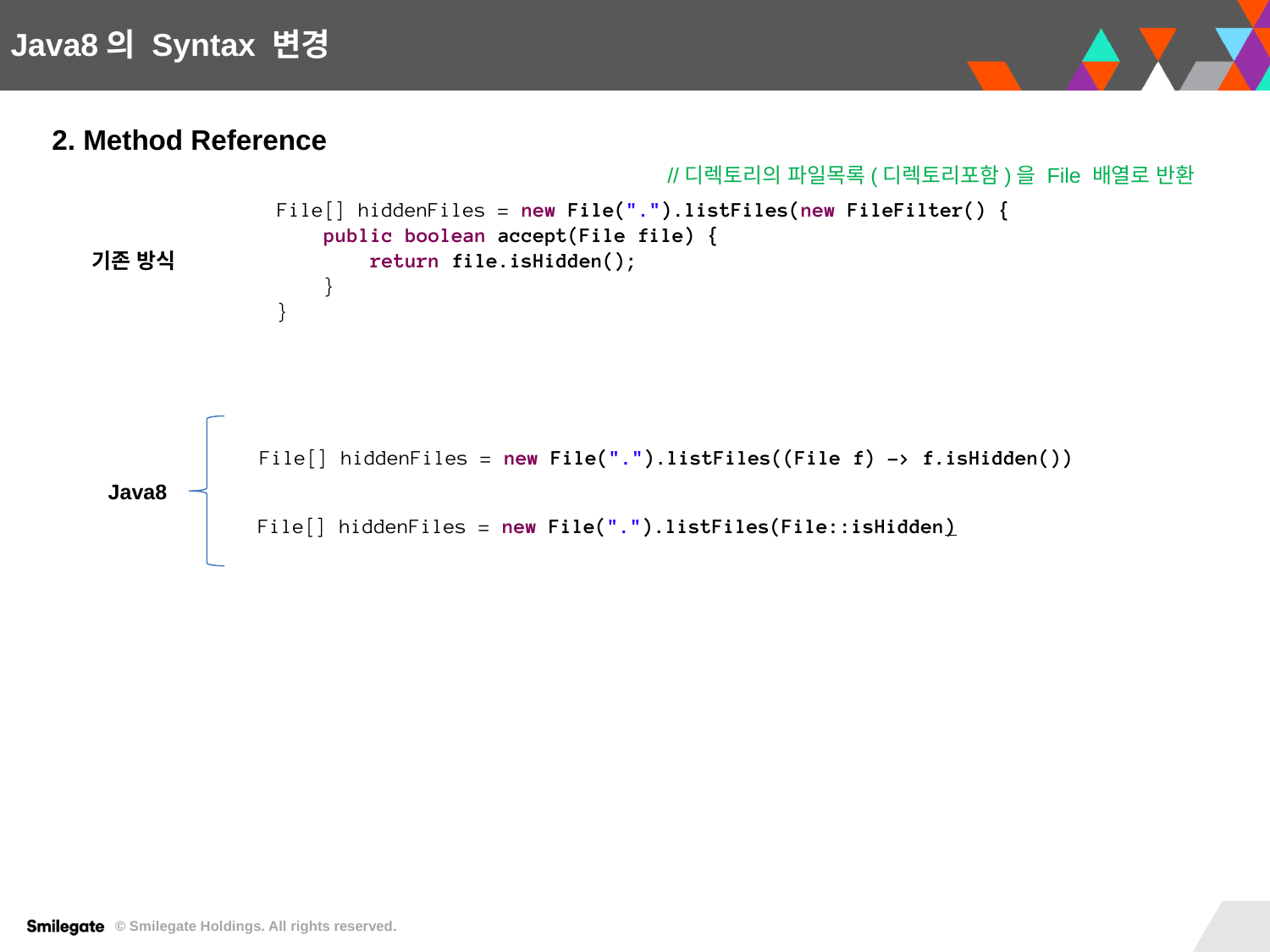

Java8의 Syntax 변경
2. Method Reference
//디렉토리의 파일목록(디렉토리포함)을 File 배열로 반환
File[] hiddenFiles = new File(".").listFiles(new FileFilter() {
    public boolean accept(File file) {
        return file.isHidden();
    }
}
기존 방식

File[] hiddenFiles = new File(".").listFiles((File f) -> f.isHidden())
Java8
File[] hiddenFiles = new File(".").listFiles(File::isHidden)